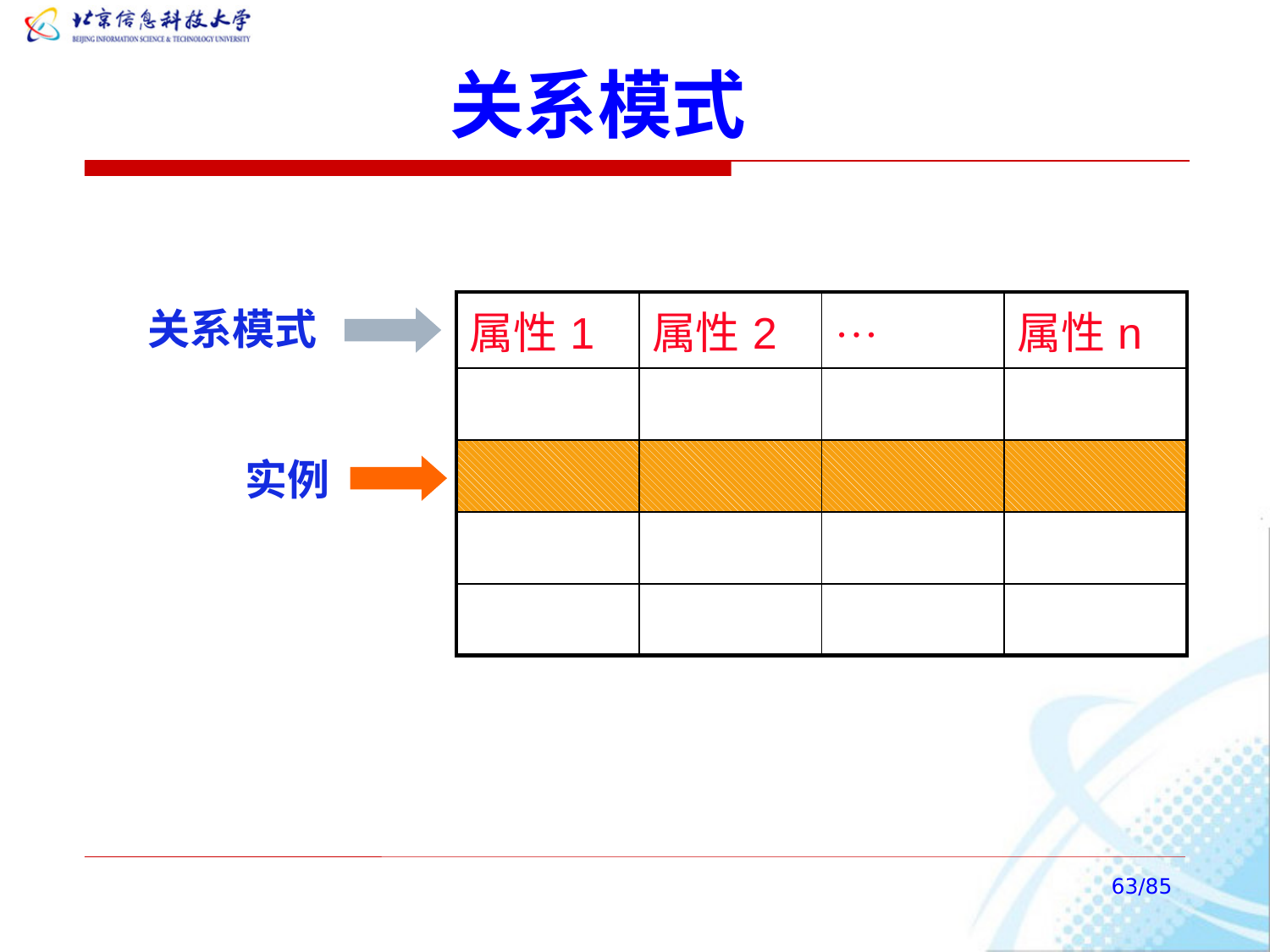

# 关系模式
| 属性1 | 属性2 | … | 属性n |
| --- | --- | --- | --- |
|  |  |  |  |
|  |  |  |  |
|  |  |  |  |
|  |  |  |  |
关系模式

实例

63/85